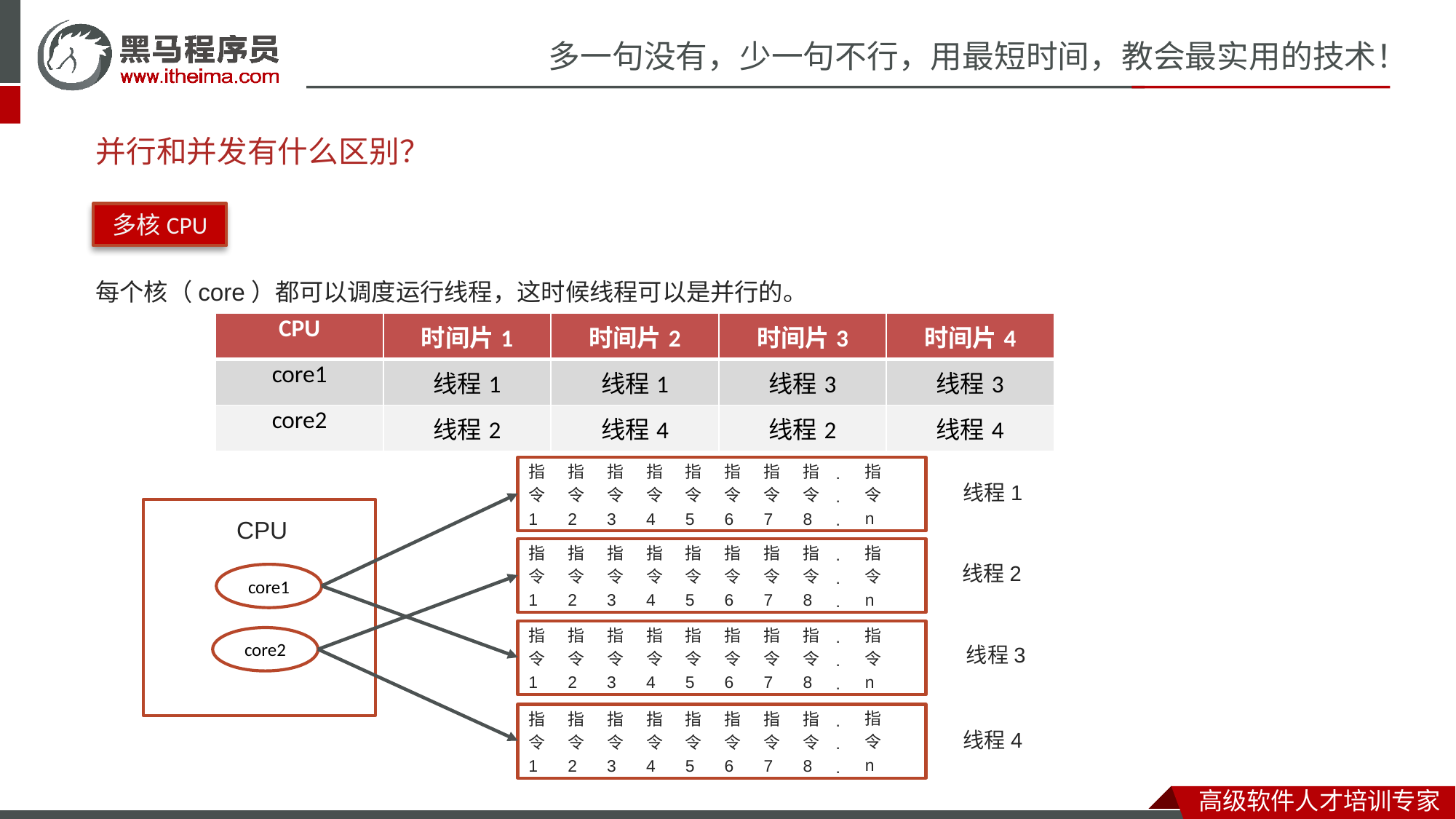

# 并行和并发有什么区别？
多核CPU
每个核（core）都可以调度运行线程，这时候线程可以是并行的。
| CPU | 时间片1 | 时间片2 | 时间片3 | 时间片4 |
| --- | --- | --- | --- | --- |
| core1 | 线程1 | 线程1 | 线程3 | 线程3 |
| core2 | 线程2 | 线程4 | 线程2 | 线程4 |
指
令
n
指
令
1
指
令
2
指
令
3
指
令
4
指
令
5
指
令
6
指
令
7
指
令
8

.
.
.
线程1

CPU
core1
core2
指
令
n
指
令
1
指
令
2
指
令
3
指
令
4
指
令
5
指
令
6
指
令
7
指
令
8

.
.
.
线程2
指
令
n
指
令
1
指
令
2
指
令
3
指
令
4
指
令
5
指
令
6
指
令
7
指
令
8

.
.
.
线程3
指
令
n
指
令
1
指
令
2
指
令
3
指
令
4
指
令
5
指
令
6
指
令
7
指
令
8

.
.
.
线程4